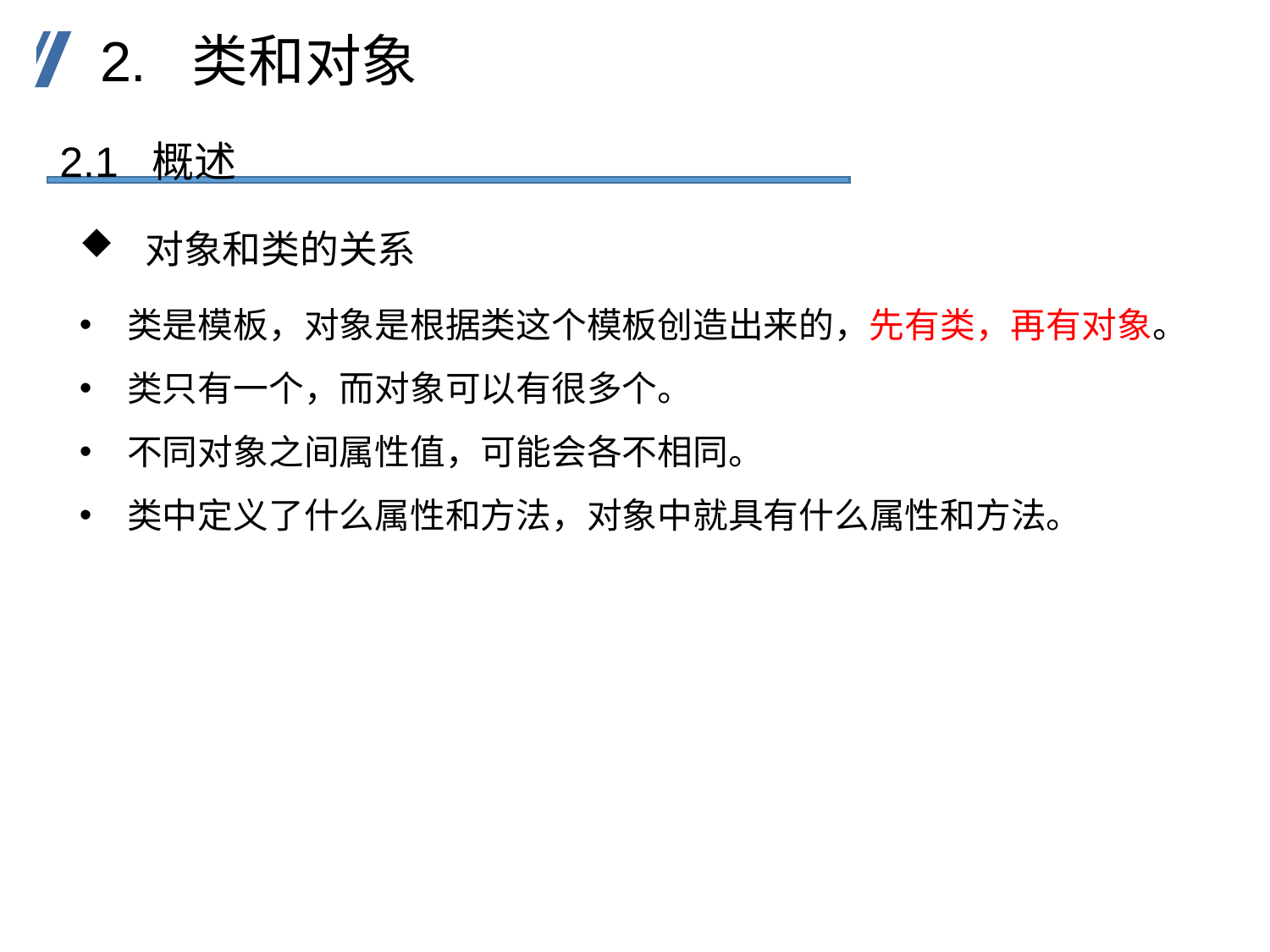

2.  类和对象
2.1  概述

 对象和类的关系
类是模板，对象是根据类这个模板创造出来的，先有类，再有对象。
类只有一个，而对象可以有很多个。
不同对象之间属性值，可能会各不相同。
类中定义了什么属性和方法，对象中就具有什么属性和方法。